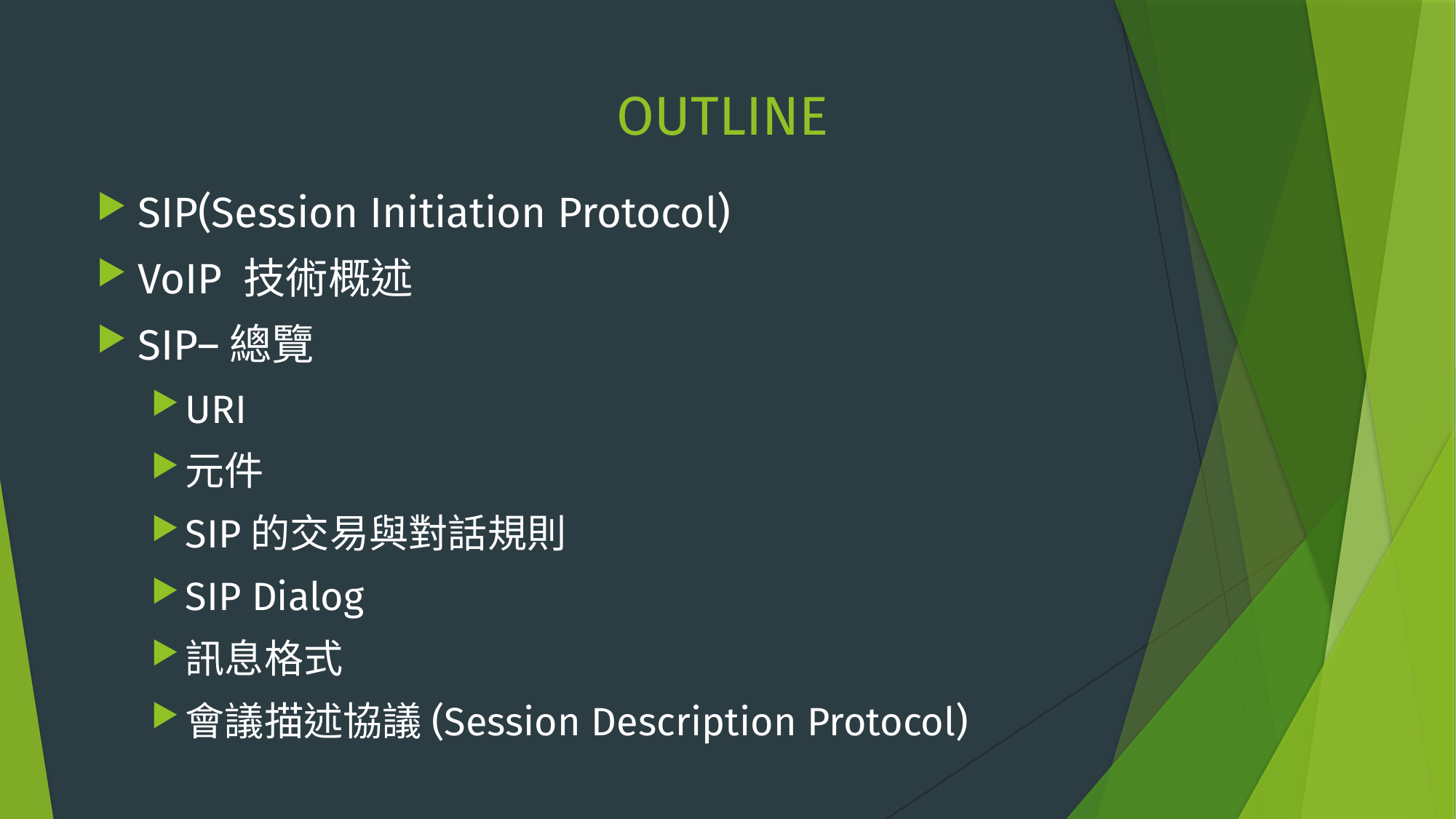

# OUTLINE
SIP(Session Initiation Protocol)
VoIP 技術概述
SIP–總覽
URI
元件
SIP的交易與對話規則
SIP Dialog
訊息格式
會議描述協議(Session Description Protocol)